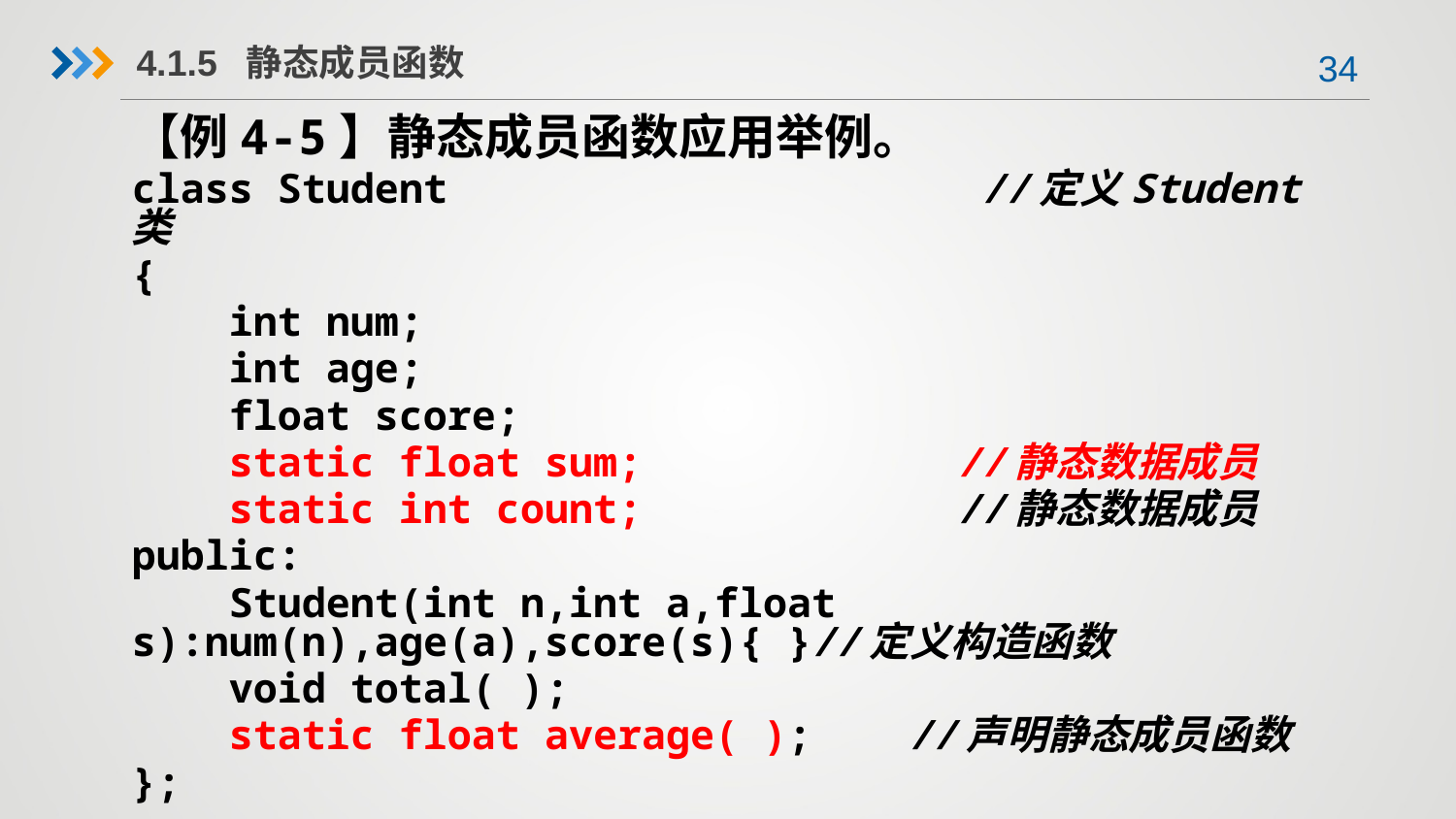

4.1.5  静态成员函数
【例4-5】静态成员函数应用举例。
class Student                      //定义Student类
{
    int num;
    int age;
    float score;
    static float sum;             //静态数据成员
    static int count;             //静态数据成员
public:
    Student(int n,int a,float s):num(n),age(a),score(s){ }//定义构造函数
    void total( );
    static float average( );    //声明静态成员函数
};